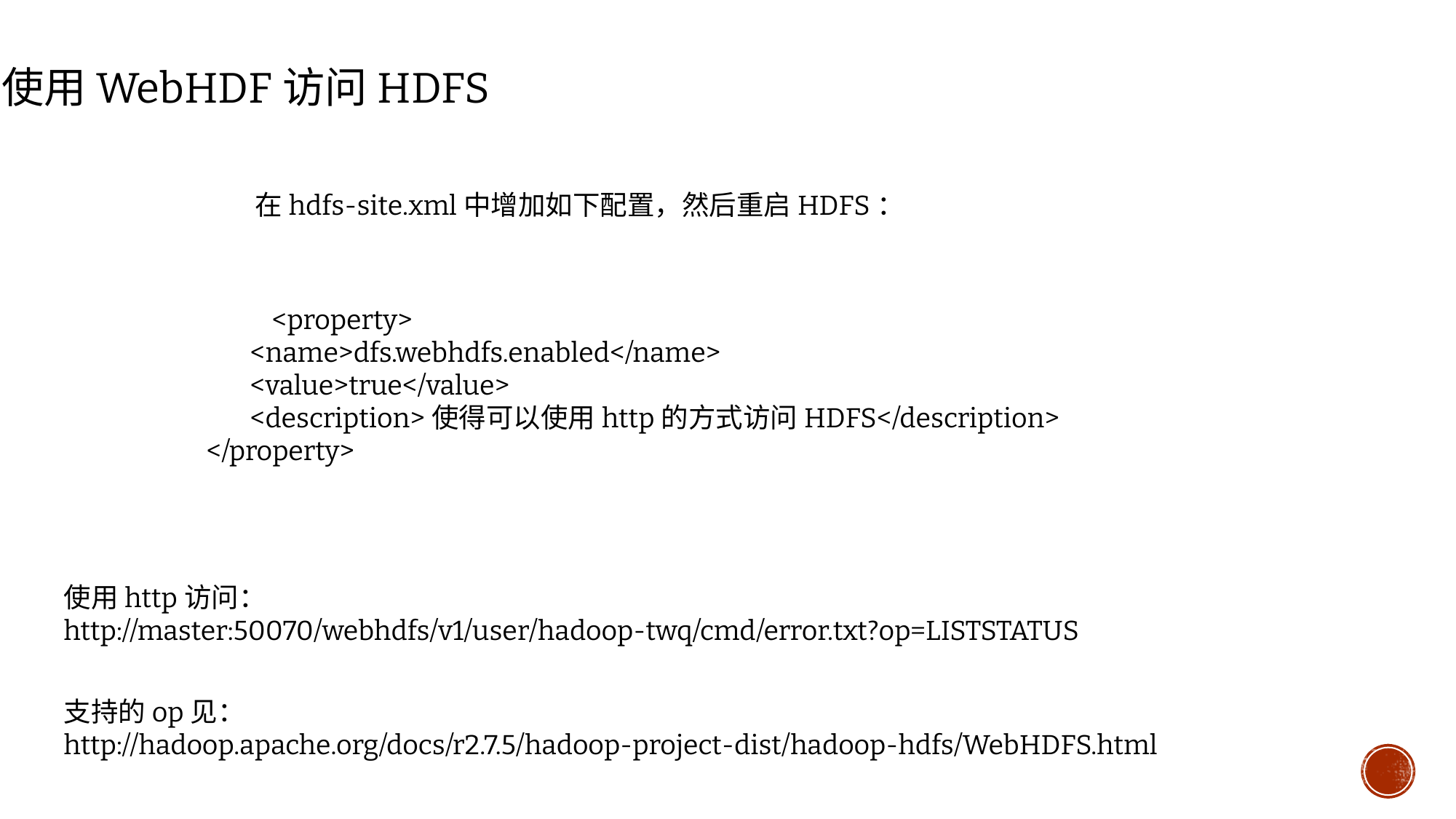

使用WebHDF访问HDFS
在hdfs-site.xml中增加如下配置，然后重启HDFS：
	<property>
                <name>dfs.webhdfs.enabled</name>
                <value>true</value>
                <description>使得可以使用http的方式访问HDFS</description>
        </property>
使用http访问：
http://master:50070/webhdfs/v1/user/hadoop-twq/cmd/error.txt?op=LISTSTATUS
支持的op见：
http://hadoop.apache.org/docs/r2.7.5/hadoop-project-dist/hadoop-hdfs/WebHDFS.html